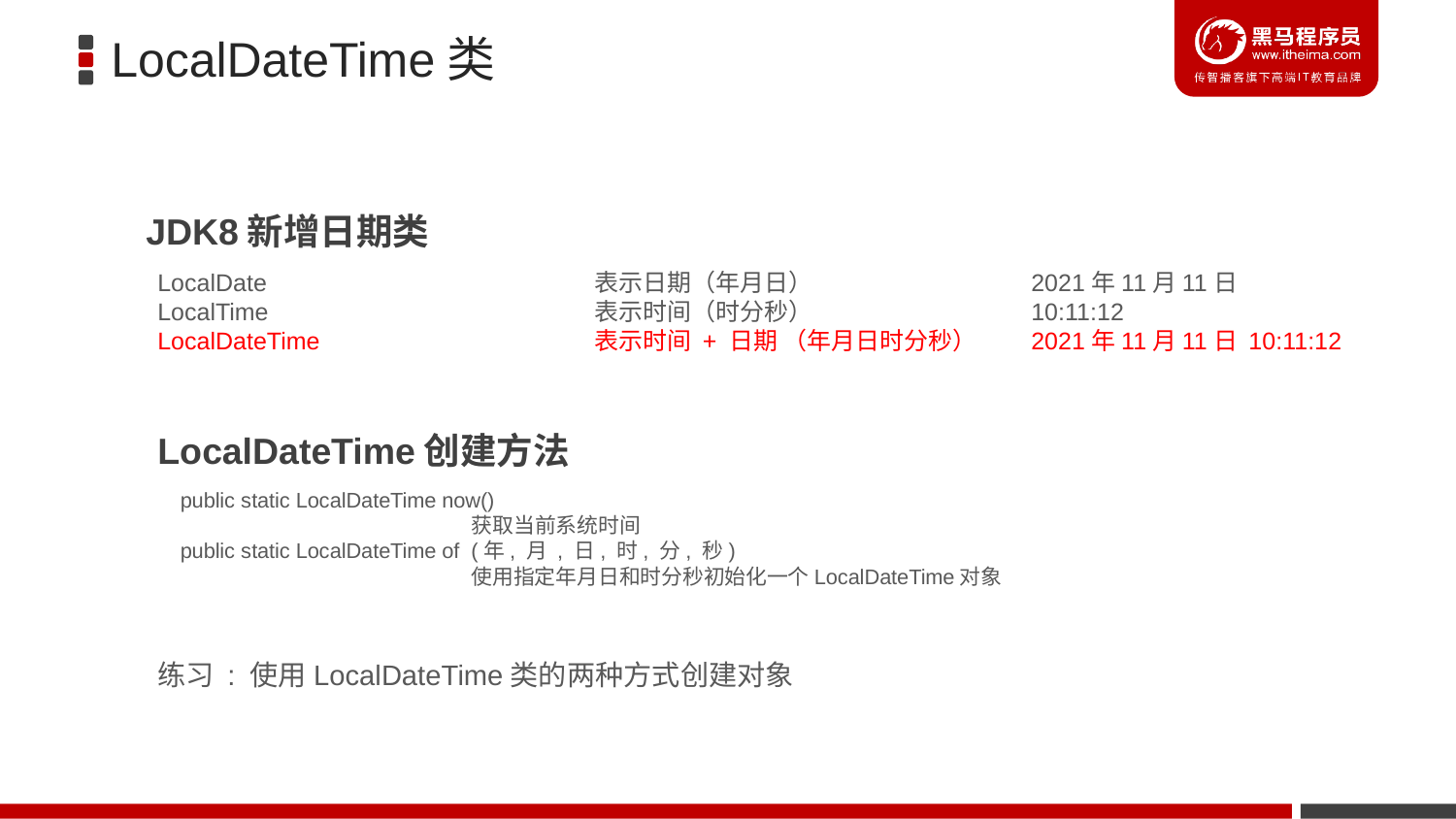

LocalDateTime类
JDK8新增日期类
LocalDate       		表示日期（年月日）  		2021年11月11日
LocalTime       		表示时间（时分秒）		10:11:12
LocalDateTime    		表示时间 + 日期 （年月日时分秒）	2021年11月11日 10:11:12
LocalDateTime创建方法
public static LocalDateTime now()
		获取当前系统时间
public static LocalDateTime of  (年, 月 , 日, 时, 分, 秒)
		使用指定年月日和时分秒初始化一个LocalDateTime对象
练习 : 使用LocalDateTime类的两种方式创建对象